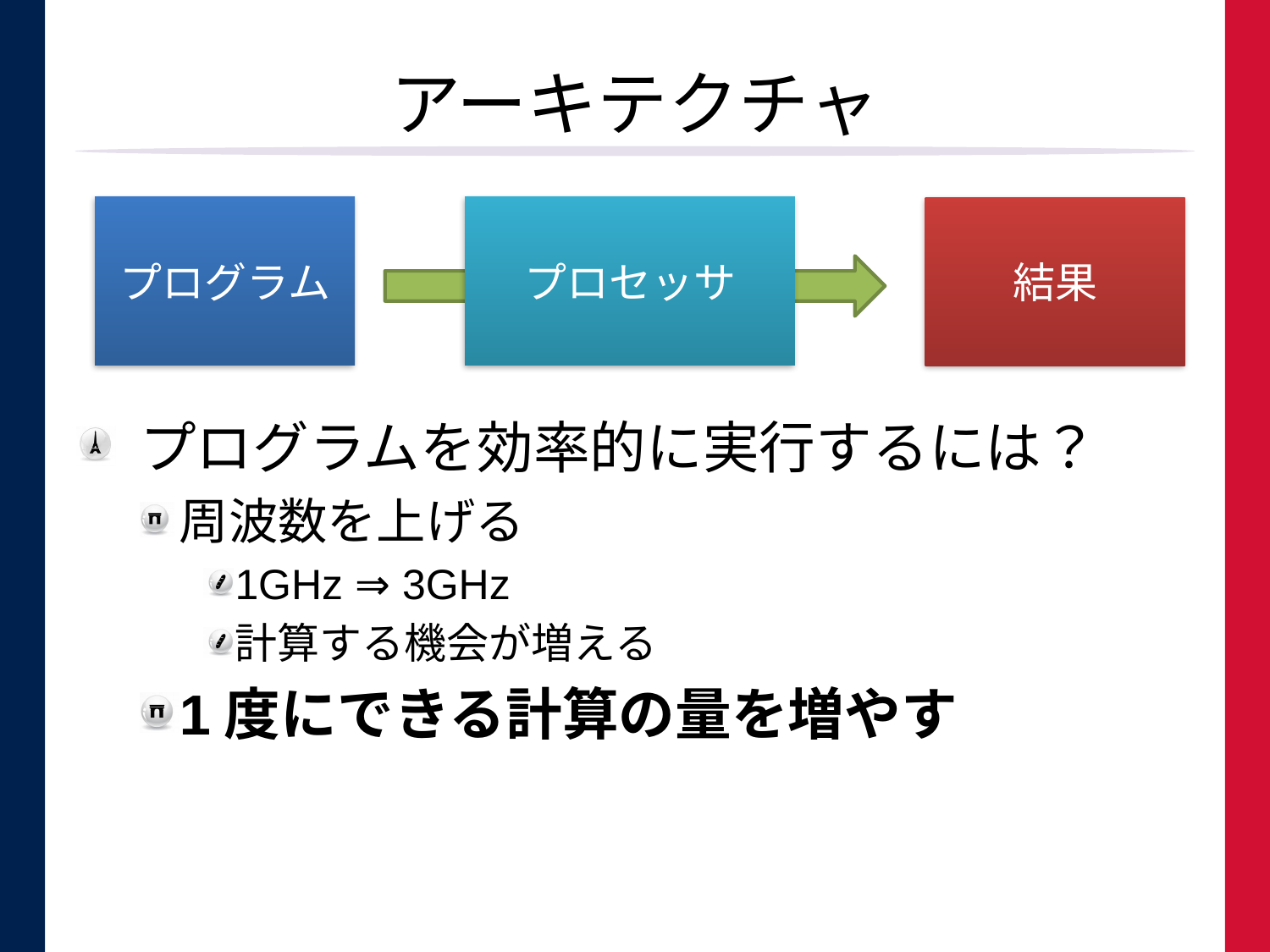

# アーキテクチャ
プログラム
プロセッサ
結果

プログラムを効率的に実行するには？
周波数を上げる
1GHz ⇒ 3GHz
計算する機会が増える
1度にできる計算の量を増やす